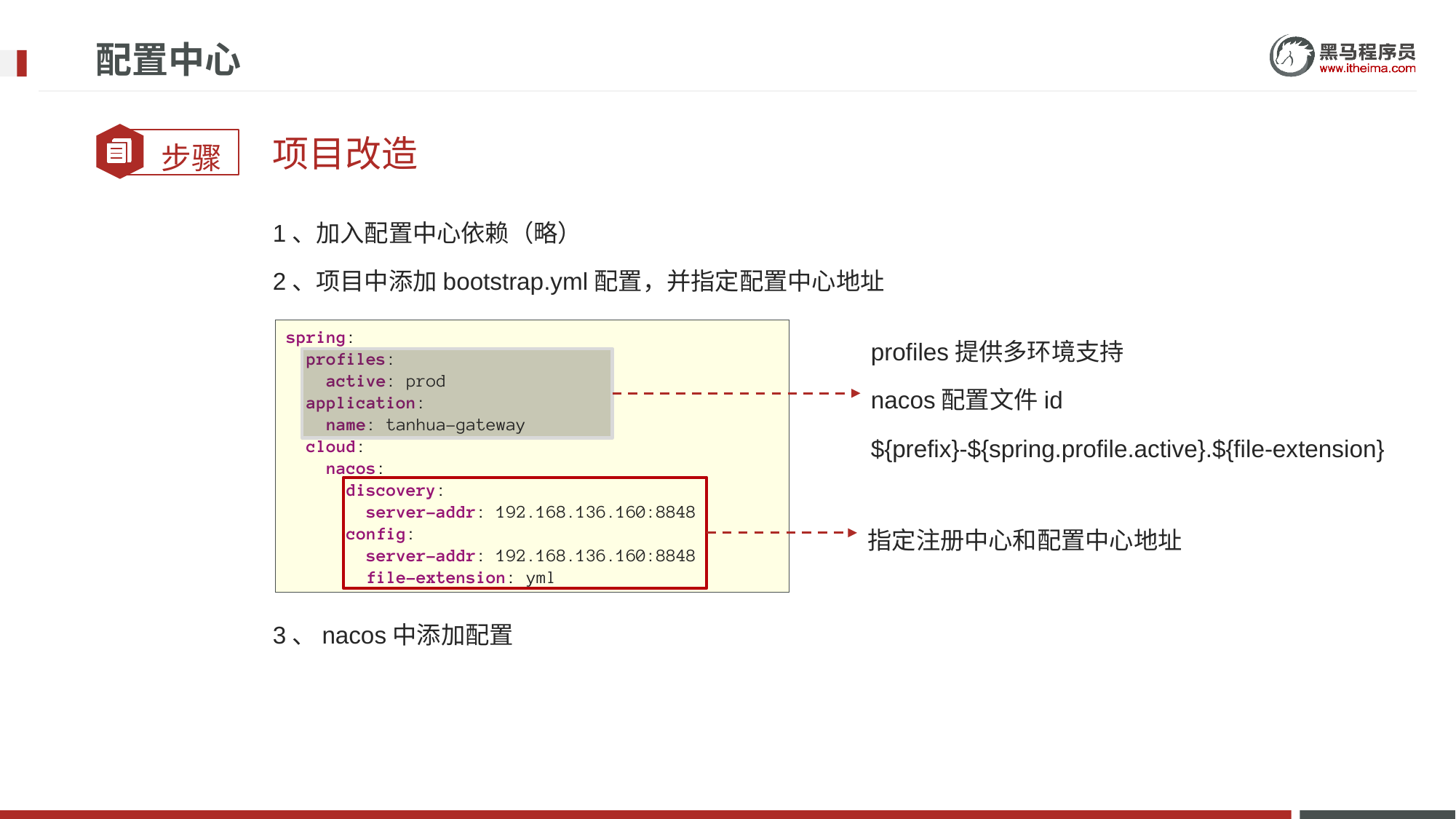

# 配置中心
项目改造
1、加入配置中心依赖（略）
2、项目中添加bootstrap.yml配置，并指定配置中心地址
profiles提供多环境支持
nacos配置文件id
${prefix}-${spring.profile.active}.${file-extension}
spring:
  profiles:
    active: prod
  application:
    name: tanhua-gateway
  cloud:
    nacos:
      discovery:
        server-addr: 192.168.136.160:8848
      config:
        server-addr: 192.168.136.160:8848
        file-extension: yml

指定注册中心和配置中心地址
3、nacos中添加配置